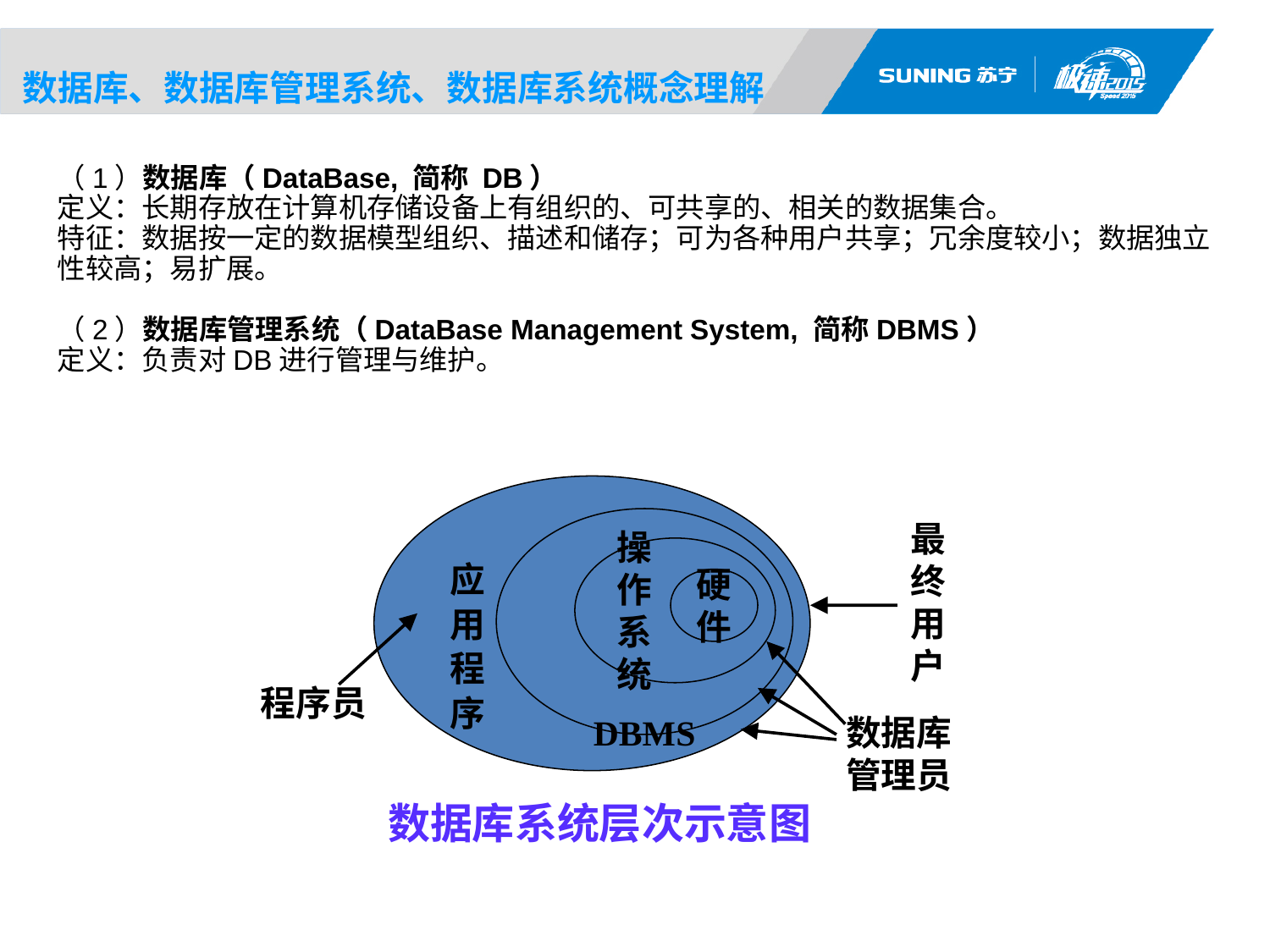

数据库、数据库管理系统、数据库系统概念理解
（1）数据库（DataBase, 简称 DB）
定义：长期存放在计算机存储设备上有组织的、可共享的、相关的数据集合。
特征：数据按一定的数据模型组织、描述和储存；可为各种用户共享；冗余度较小；数据独立性较高；易扩展。

（2）数据库管理系统（DataBase Management System, 简称DBMS）
定义：负责对DB进行管理与维护。

应
用
程
序

DBMS
操
作
系
统
最
终
用
户
硬
件

程序员

数据库
管理员

数据库系统层次示意图